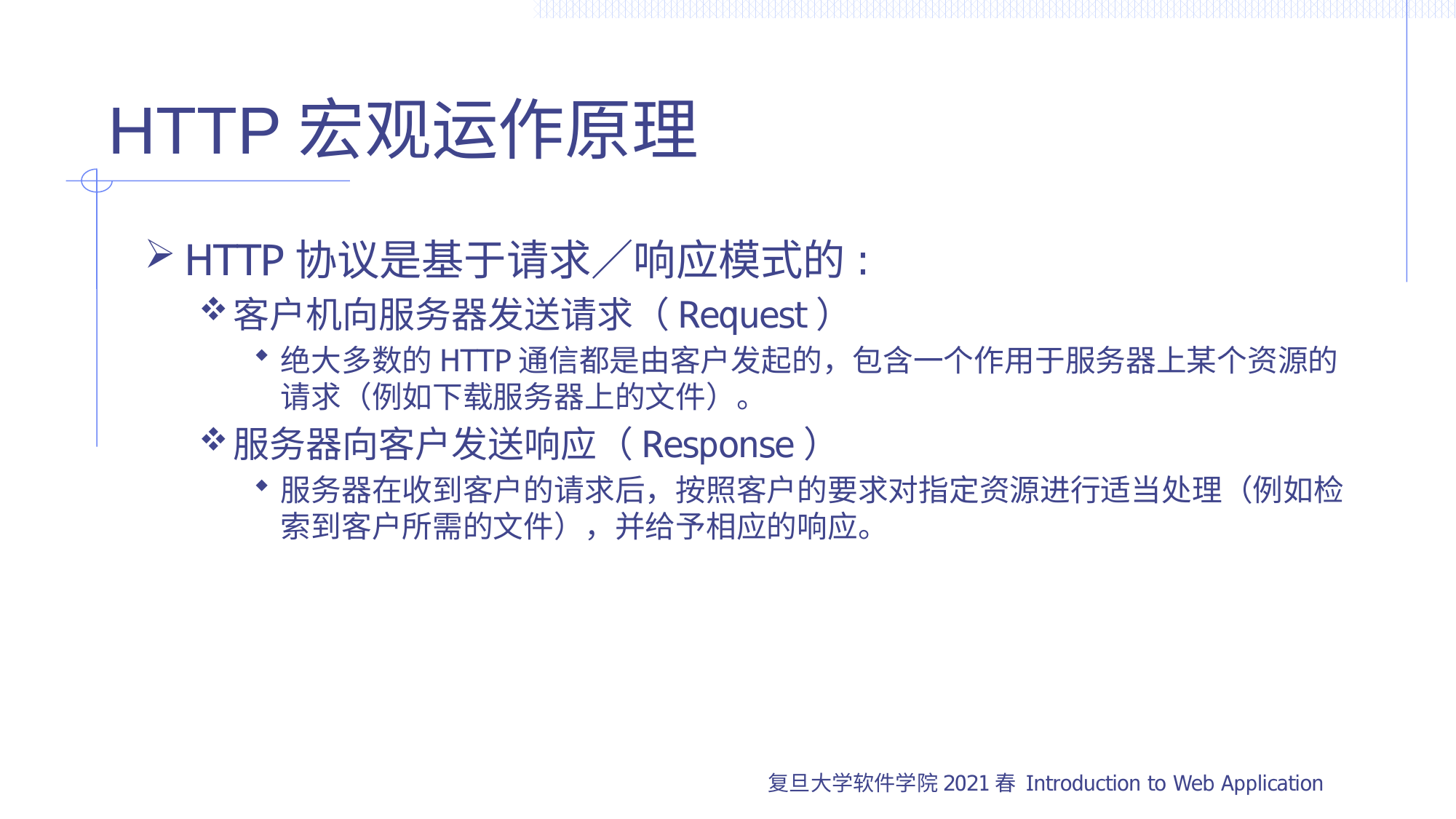

# HTTP宏观运作原理
HTTP协议是基于请求／响应模式的:
客户机向服务器发送请求（Request）
绝大多数的HTTP通信都是由客户发起的，包含一个作用于服务器上某个资源的请求（例如下载服务器上的文件）。
服务器向客户发送响应（Response）
服务器在收到客户的请求后，按照客户的要求对指定资源进行适当处理（例如检索到客户所需的文件），并给予相应的响应。